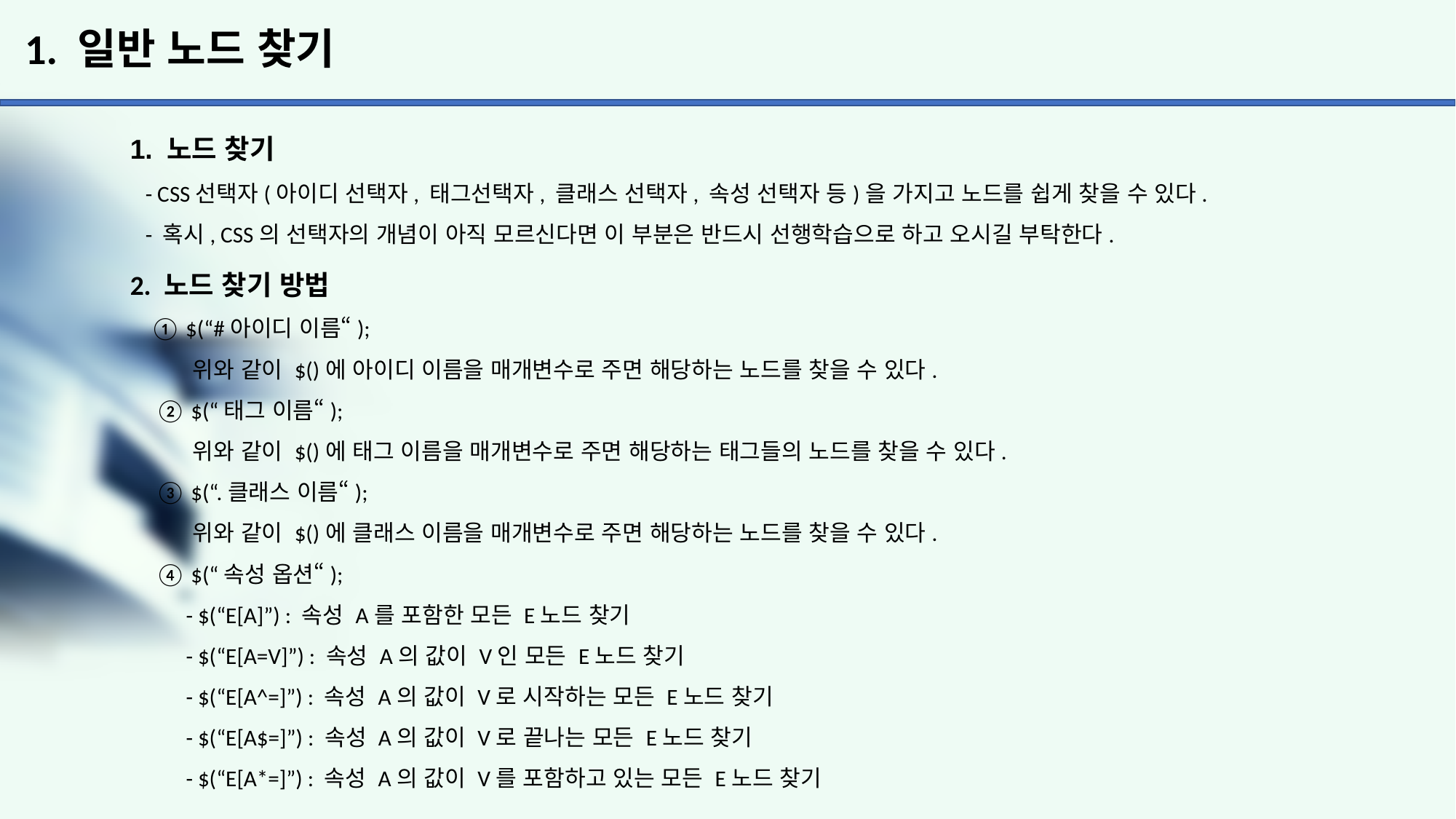

# 1. 일반 노드 찾기
1. 노드 찾기
   - CSS선택자(아이디 선택자, 태그선택자, 클래스 선택자, 속성 선택자 등)을 가지고 노드를 쉽게 찾을 수 있다.
   - 혹시, CSS의 선택자의 개념이 아직 모르신다면 이 부분은 반드시 선행학습으로 하고 오시길 부탁한다.
2. 노드 찾기 방법
    ① $(“#아이디 이름“);
         위와 같이 $()에 아이디 이름을 매개변수로 주면 해당하는 노드를 찾을 수 있다.
     ② $(“태그 이름“);
         위와 같이 $()에 태그 이름을 매개변수로 주면 해당하는 태그들의 노드를 찾을 수 있다.
     ③ $(“.클래스 이름“);
         위와 같이 $()에 클래스 이름을 매개변수로 주면 해당하는 노드를 찾을 수 있다.
     ④ $(“속성 옵션“);
           - $(“E[A]”) : 속성 A를 포함한 모든 E노드 찾기
           - $(“E[A=V]”) : 속성 A의 값이 V인 모든 E노드 찾기
           - $(“E[A^=]”) : 속성 A의 값이 V로 시작하는 모든 E노드 찾기
           - $(“E[A$=]”) : 속성 A의 값이 V로 끝나는 모든 E노드 찾기
           - $(“E[A*=]”) : 속성 A의 값이 V를 포함하고 있는 모든 E노드 찾기